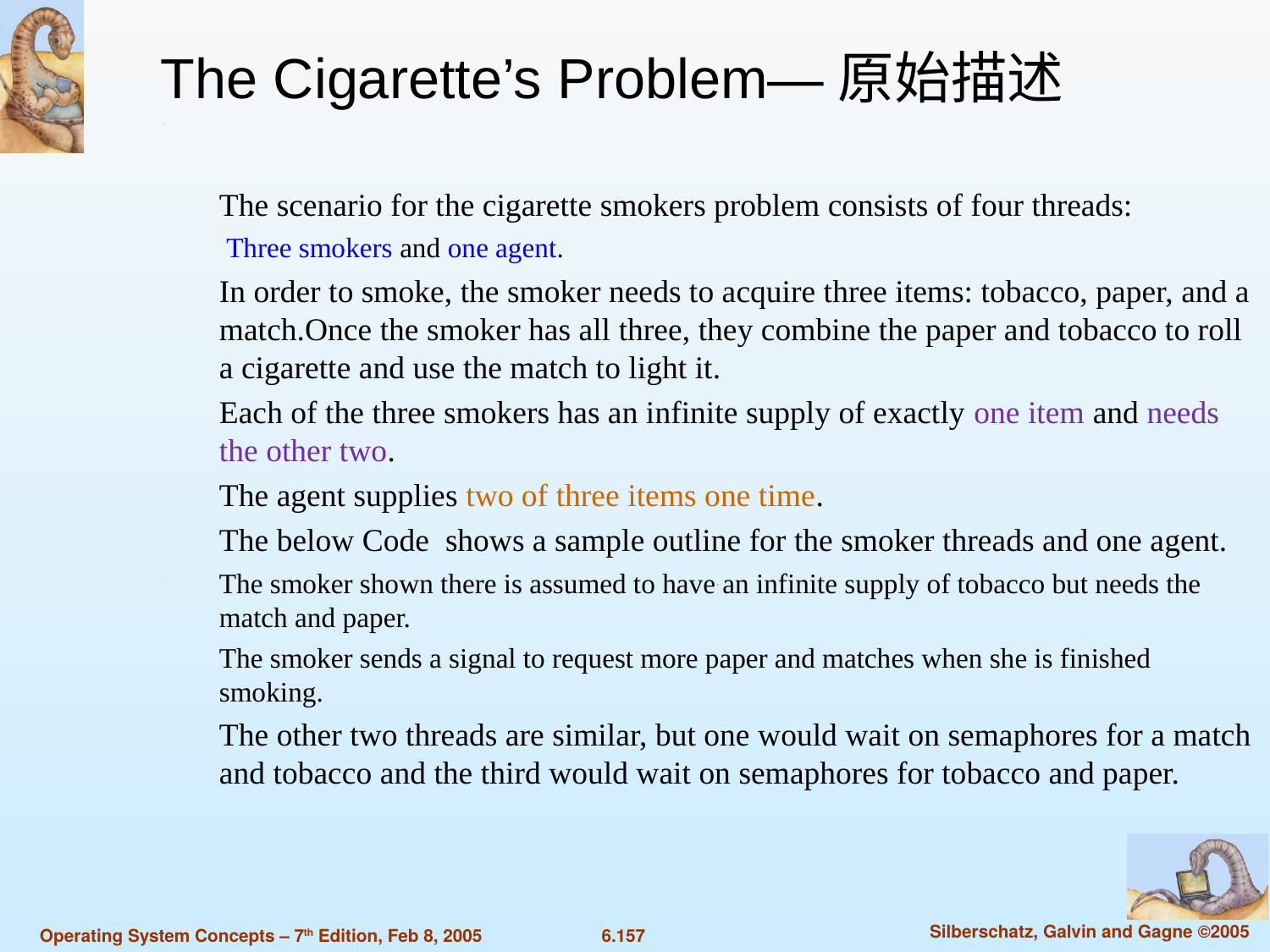

The Cigarette’s Problem—原始描述
The scenario for the cigarette smokers problem consists of four threads:
 Three smokers and one agent.
In order to smoke, the smoker needs to acquire three items: tobacco, paper, and a match.Once the smoker has all three, they combine the paper and tobacco to roll a cigarette and use the match to light it.
Each of the three smokers has an infinite supply of exactly one item and needs the other two.
The agent supplies two of three items one time.
The below Code  shows a sample outline for the smoker threads and one agent.
The smoker shown there is assumed to have an infinite supply of tobacco but needs the match and paper.
The smoker sends a signal to request more paper and matches when she is finished smoking.
The other two threads are similar, but one would wait on semaphores for a match and tobacco and the third would wait on semaphores for tobacco and paper.